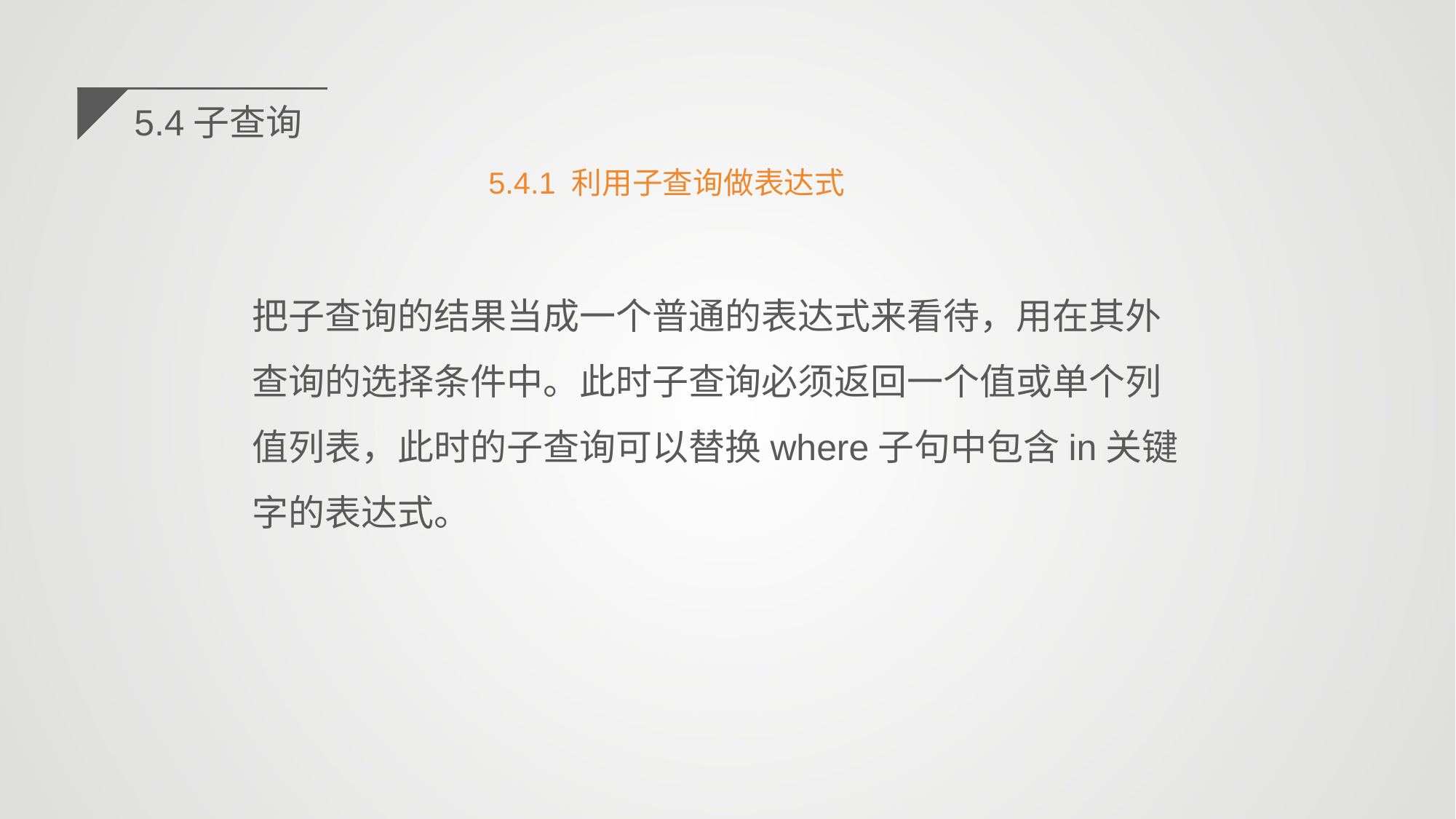

5.4子查询

5.4.1 利用子查询做表达式
把子查询的结果当成一个普通的表达式来看待，用在其外查询的选择条件中。此时子查询必须返回一个值或单个列值列表，此时的子查询可以替换where子句中包含in关键字的表达式。